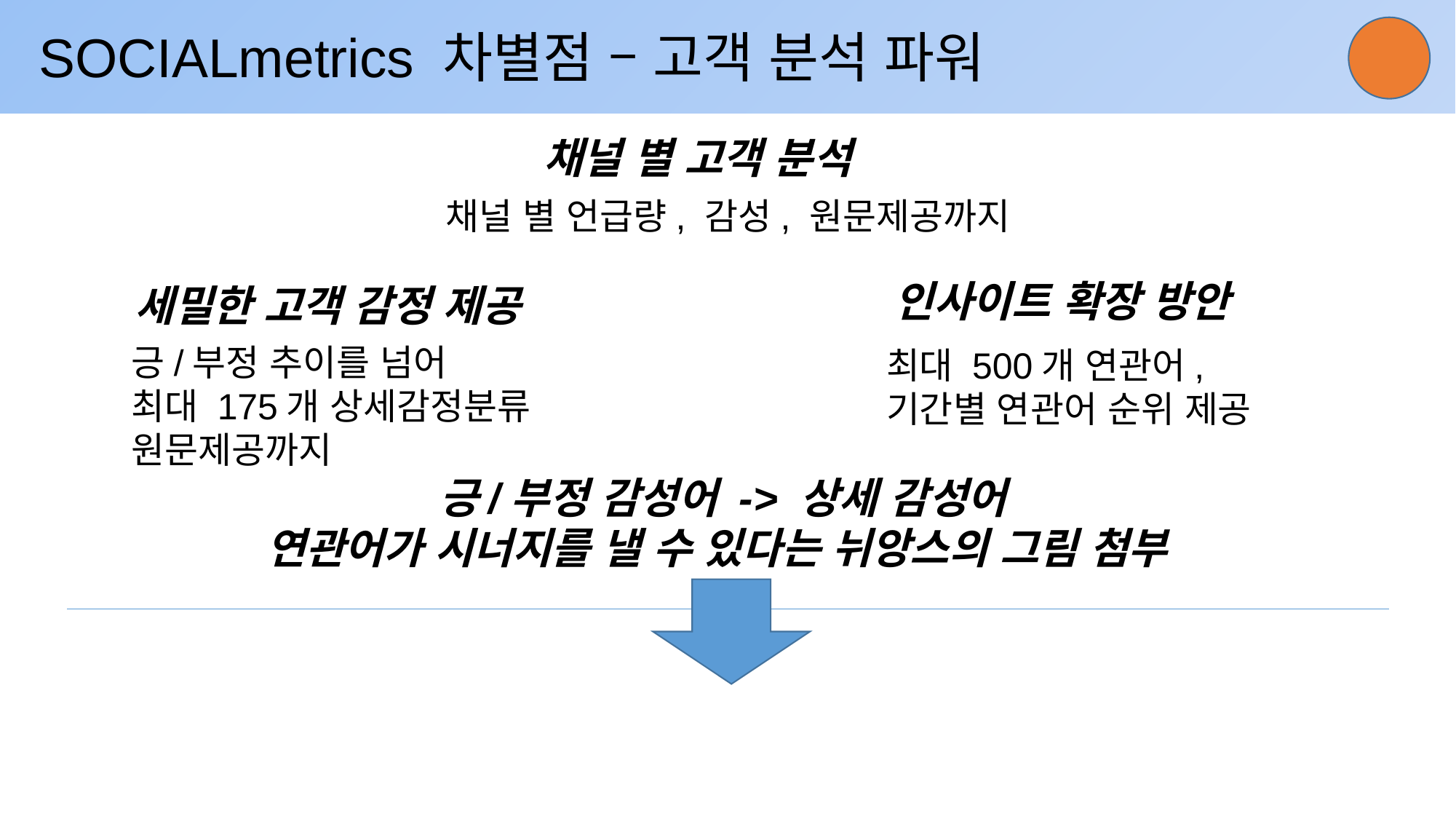

SOCIALmetrics 차별점 – 고객 분석 파워

채널 별 고객 분석
채널 별 언급량, 감성, 원문제공까지

인사이트 확장 방안
세밀한 고객 감정 제공
긍/부정 추이를 넘어
최대 175개 상세감정분류
원문제공까지
최대 500개 연관어,
기간별 연관어 순위 제공
긍/부정 감성어 -> 상세 감성어
연관어가 시너지를 낼 수 있다는 뉘앙스의 그림 첨부